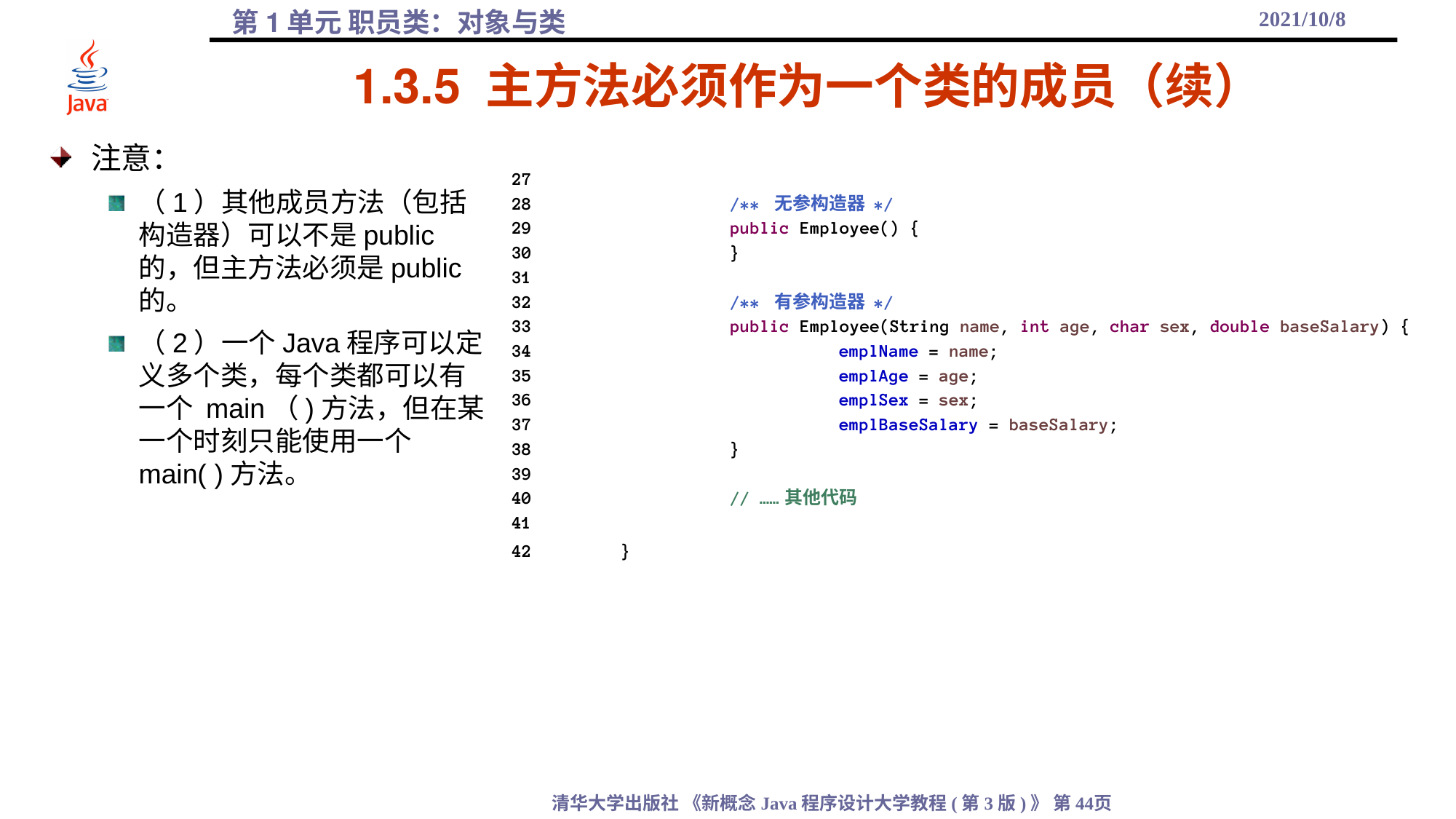

2021/10/8
# 1.3.5 主方法必须作为一个类的成员（续）
注意：
（1）其他成员方法（包括构造器）可以不是public的，但主方法必须是public的。
（2）一个Java程序可以定义多个类，每个类都可以有一个 main（)方法，但在某一个时刻只能使用一个 main( )方法。

27
28		/** 无参构造器 */
29		public Employee() {
30		}
31
32		/** 有参构造器 */
33		public Employee(String name, int age, char sex, double baseSalary) {
34			emplName = name;
35			emplAge = age;
36			emplSex = sex;
37			emplBaseSalary = baseSalary;
38		}
39
40		// ……其他代码
41
42	}